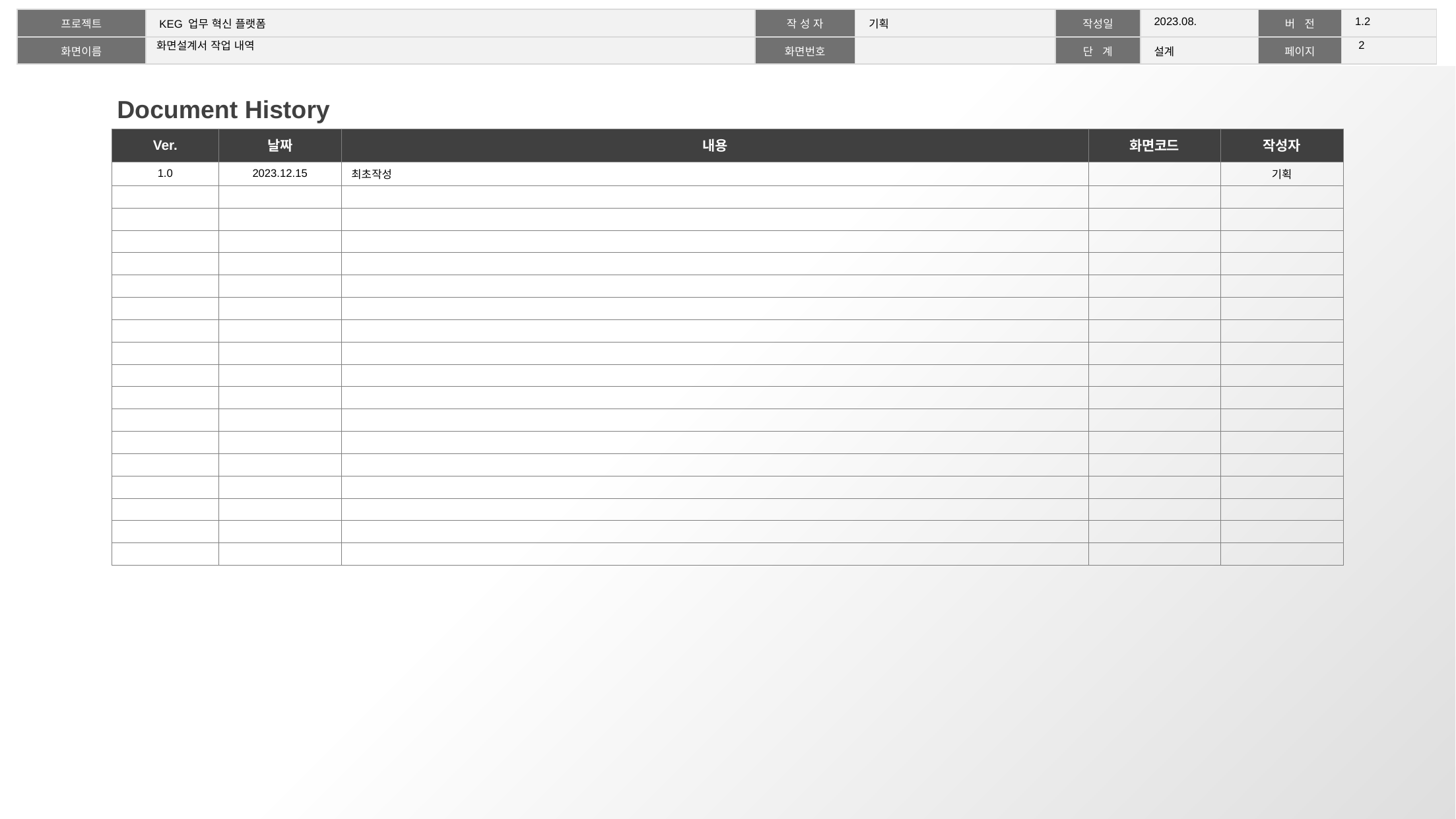

2

# 화면설계서 작업 내역
 Document History
| Ver. | 날짜 | 내용 | 화면코드 | 작성자 |
| --- | --- | --- | --- | --- |
| 1.0 | 2023.12.15 | 최초작성 |  | 기획 |
|  |  |  |  |  |
|  |  |  |  |  |
|  |  |  |  |  |
|  |  |  |  |  |
|  |  |  |  |  |
|  |  |  |  |  |
|  |  |  |  |  |
|  |  |  |  |  |
|  |  |  |  |  |
|  |  |  |  |  |
|  |  |  |  |  |
|  |  |  |  |  |
|  |  |  |  |  |
|  |  |  |  |  |
|  |  |  |  |  |
|  |  |  |  |  |
|  |  |  |  |  |